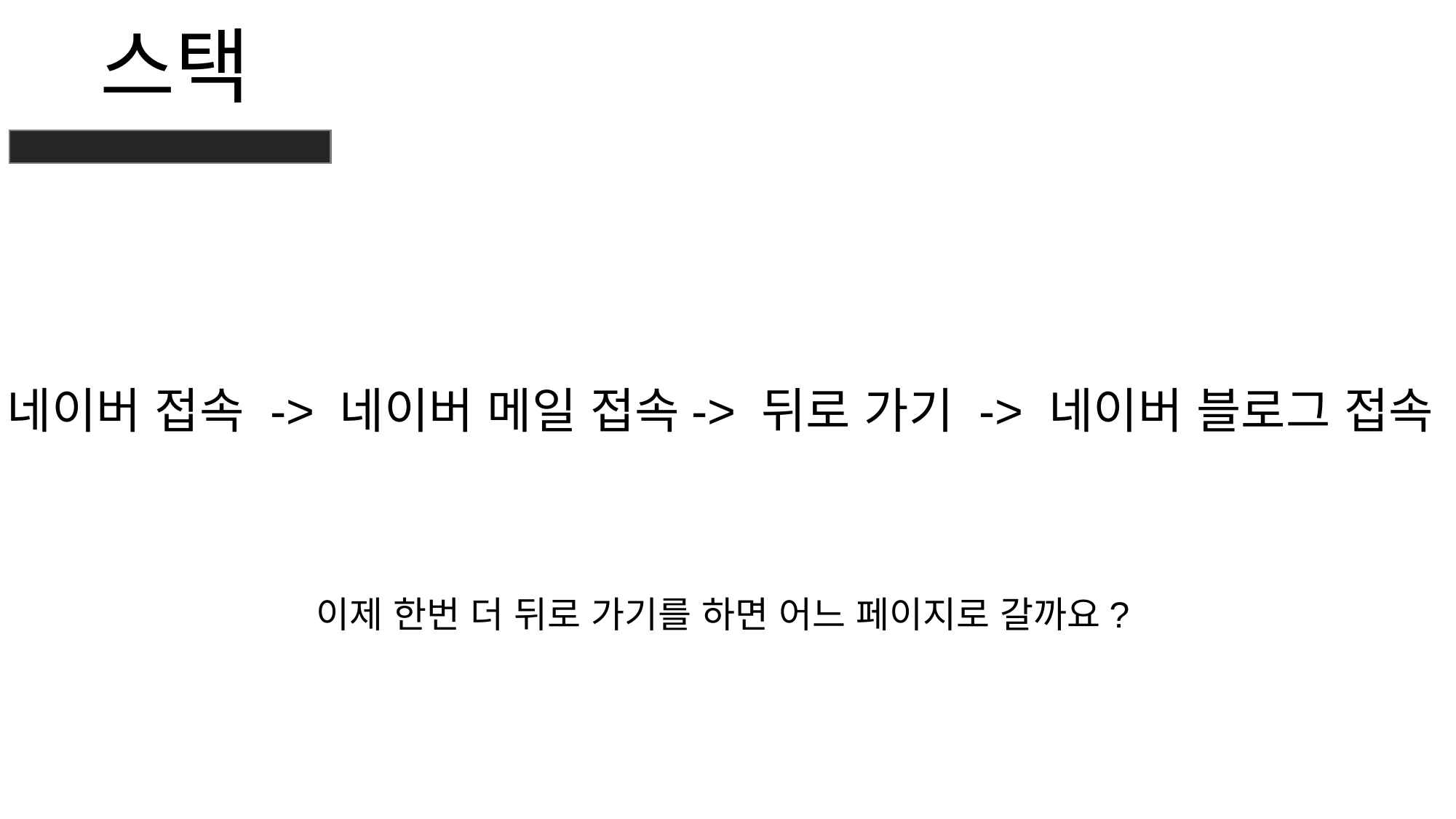

스택

네이버 접속 -> 네이버 메일 접속-> 뒤로 가기 -> 네이버 블로그 접속
이제 한번 더 뒤로 가기를 하면 어느 페이지로 갈까요?